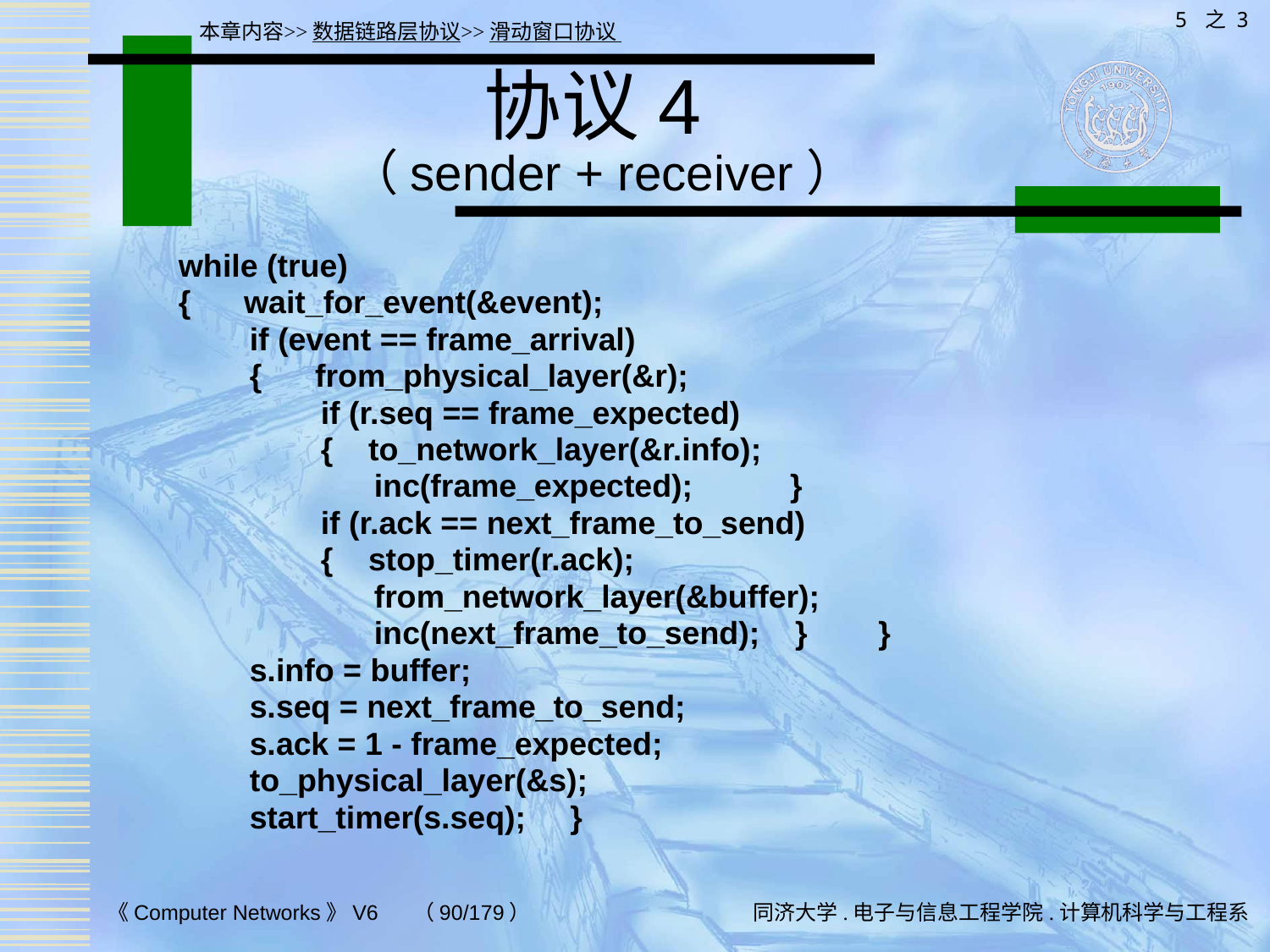

5 之 3
本章内容>>数据链路层协议>>滑动窗口协议
# 协议4 （sender + receiver）
      while (true)
      {      wait_for_event(&event);
              if (event == frame_arrival)
              {      from_physical_layer(&r);
                      if (r.seq == frame_expected)
                      {    to_network_layer(&r.info);
                            inc(frame_expected);           }
                      if (r.ack == next_frame_to_send)
                      {    stop_timer(r.ack);
                            from_network_layer(&buffer);
                            inc(next_frame_to_send);    }        }
              s.info = buffer;
              s.seq = next_frame_to_send;
              s.ack = 1 - frame_expected;
              to_physical_layer(&s);
              start_timer(s.seq);     }